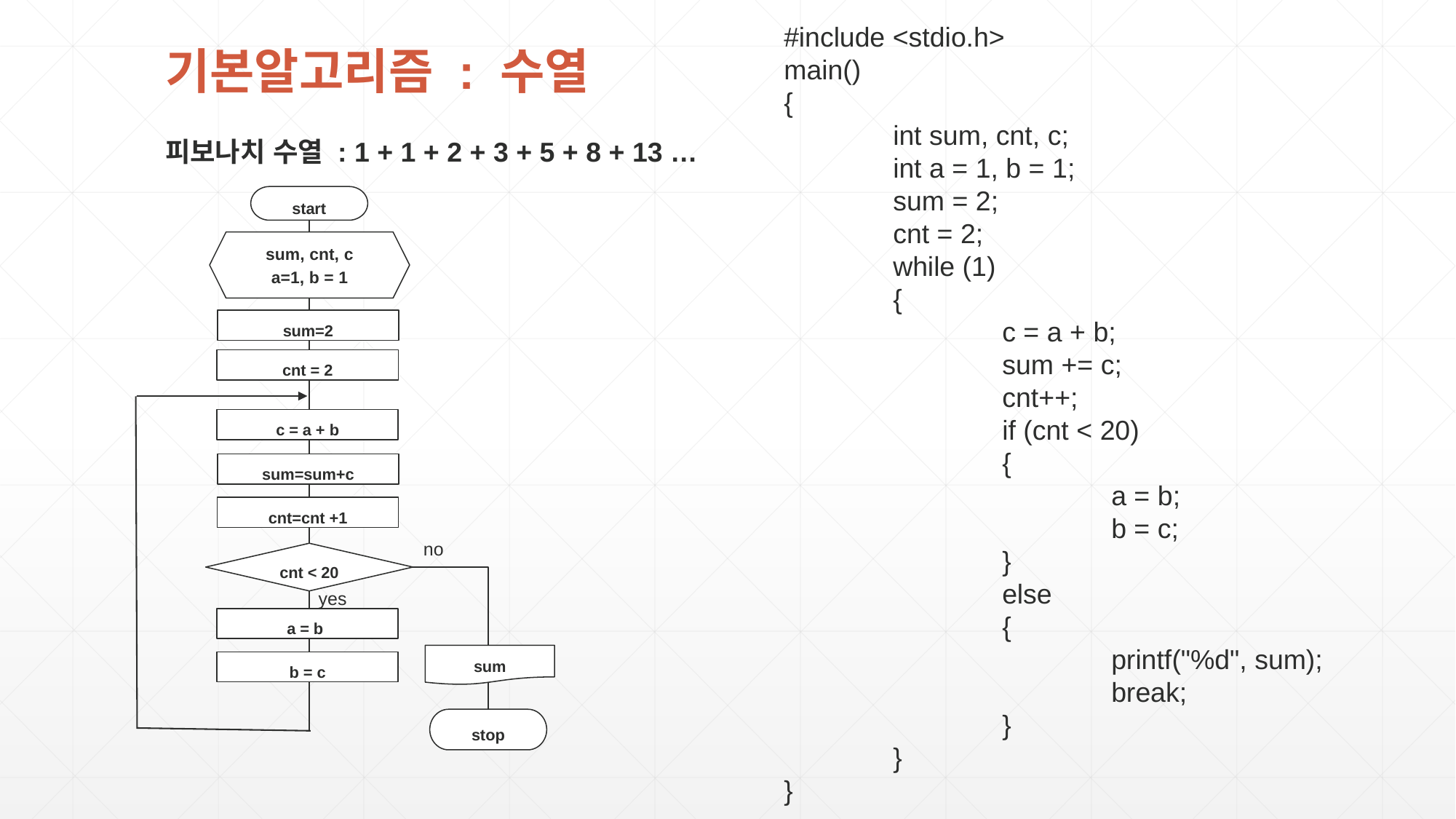

#include <stdio.h>
main()
{
	int sum, cnt, c;
	int a = 1, b = 1;
	sum = 2;
	cnt = 2;
	while (1)
	{
		c = a + b;
		sum += c;
		cnt++;
		if (cnt < 20)
		{
			a = b;
			b = c;
		}
		else
		{
			printf("%d", sum);
			break;
		}
	}
}
기본알고리즘 : 수열
피보나치 수열 : 1 + 1 + 2 + 3 + 5 + 8 + 13 …
start
sum, cnt, c
a=1, b = 1
sum=2
cnt = 2

c = a + b
sum=sum+c
cnt=cnt +1
no
cnt < 20
yes
a = b
sum
b = c
stop